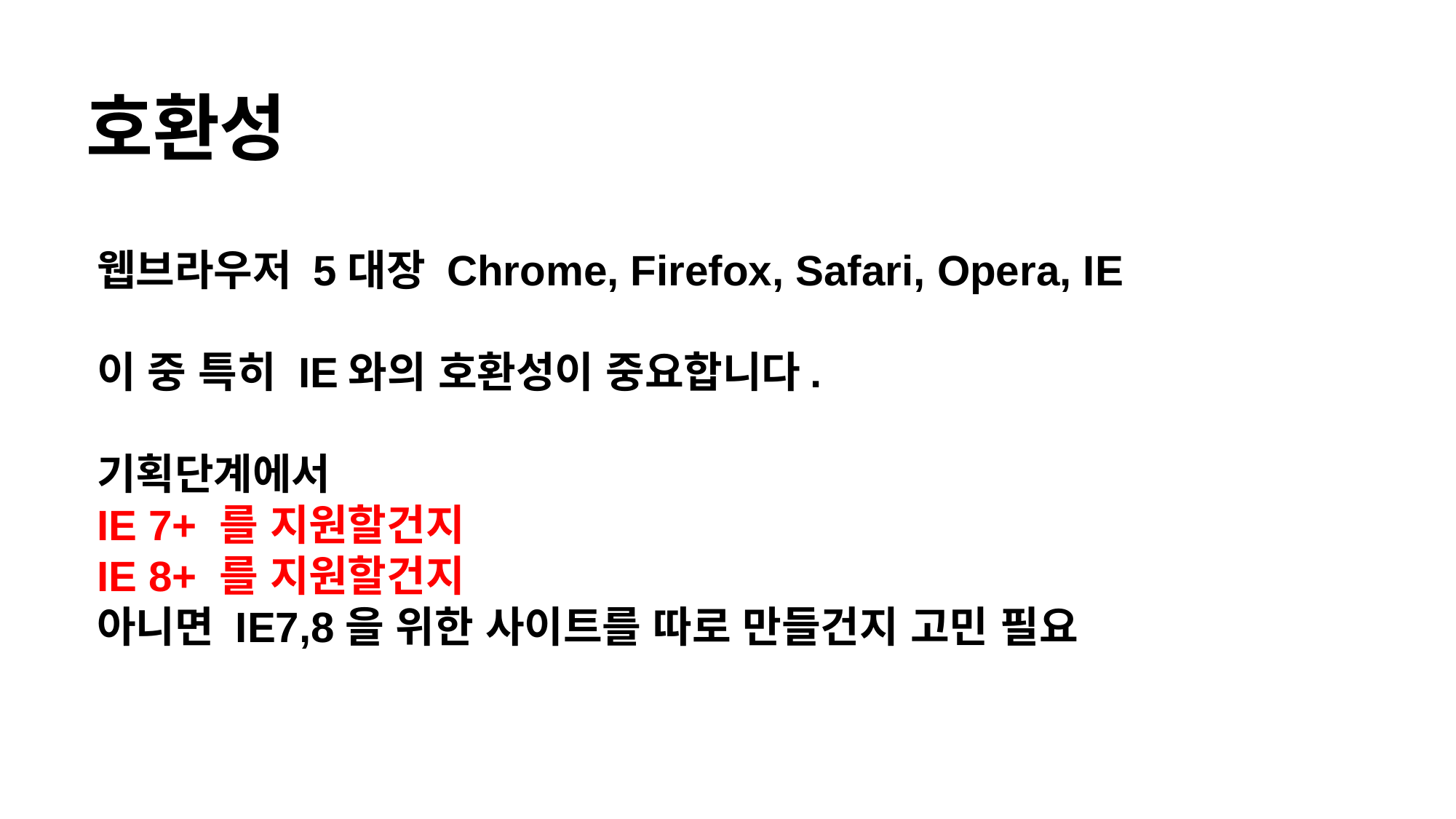

호환성
웹브라우저 5대장 Chrome, Firefox, Safari, Opera, IE

이 중 특히 IE와의 호환성이 중요합니다.

기획단계에서
IE 7+ 를 지원할건지
IE 8+ 를 지원할건지
아니면 IE7,8을 위한 사이트를 따로 만들건지 고민 필요